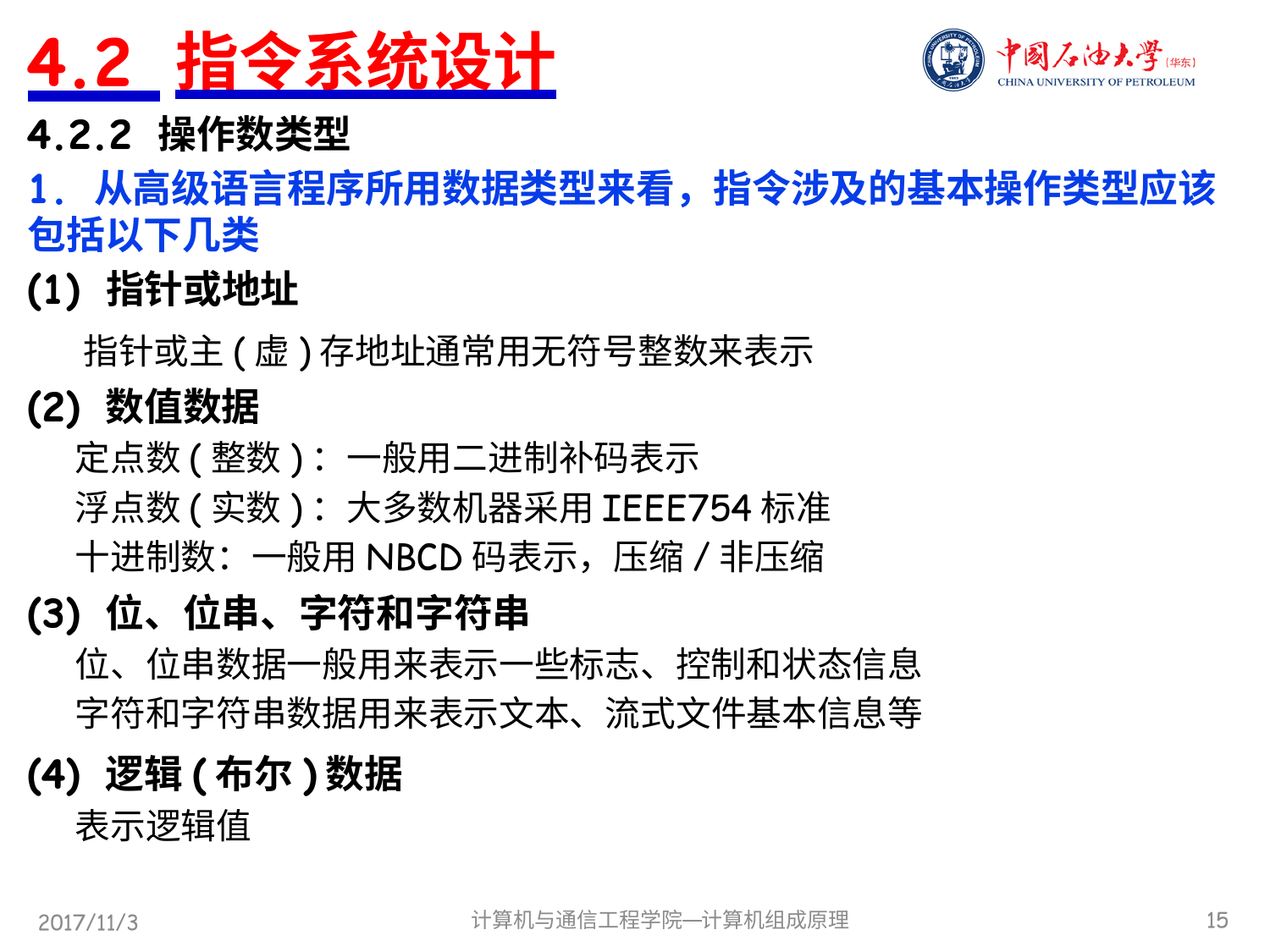

# 4.2 指令系统设计
4.2.2 操作数类型
1. 从高级语言程序所用数据类型来看，指令涉及的基本操作类型应该包括以下几类
(1) 指针或地址
指针或主(虚)存地址通常用无符号整数来表示
(2) 数值数据
     定点数(整数)：一般用二进制补码表示
     浮点数(实数)：大多数机器采用IEEE754标准
     十进制数：一般用NBCD码表示，压缩/非压缩
(3) 位、位串、字符和字符串
     位、位串数据一般用来表示一些标志、控制和状态信息
     字符和字符串数据用来表示文本、流式文件基本信息等
(4) 逻辑(布尔)数据
     表示逻辑值
计算机与通信工程学院—计算机组成原理
15
2017/11/3